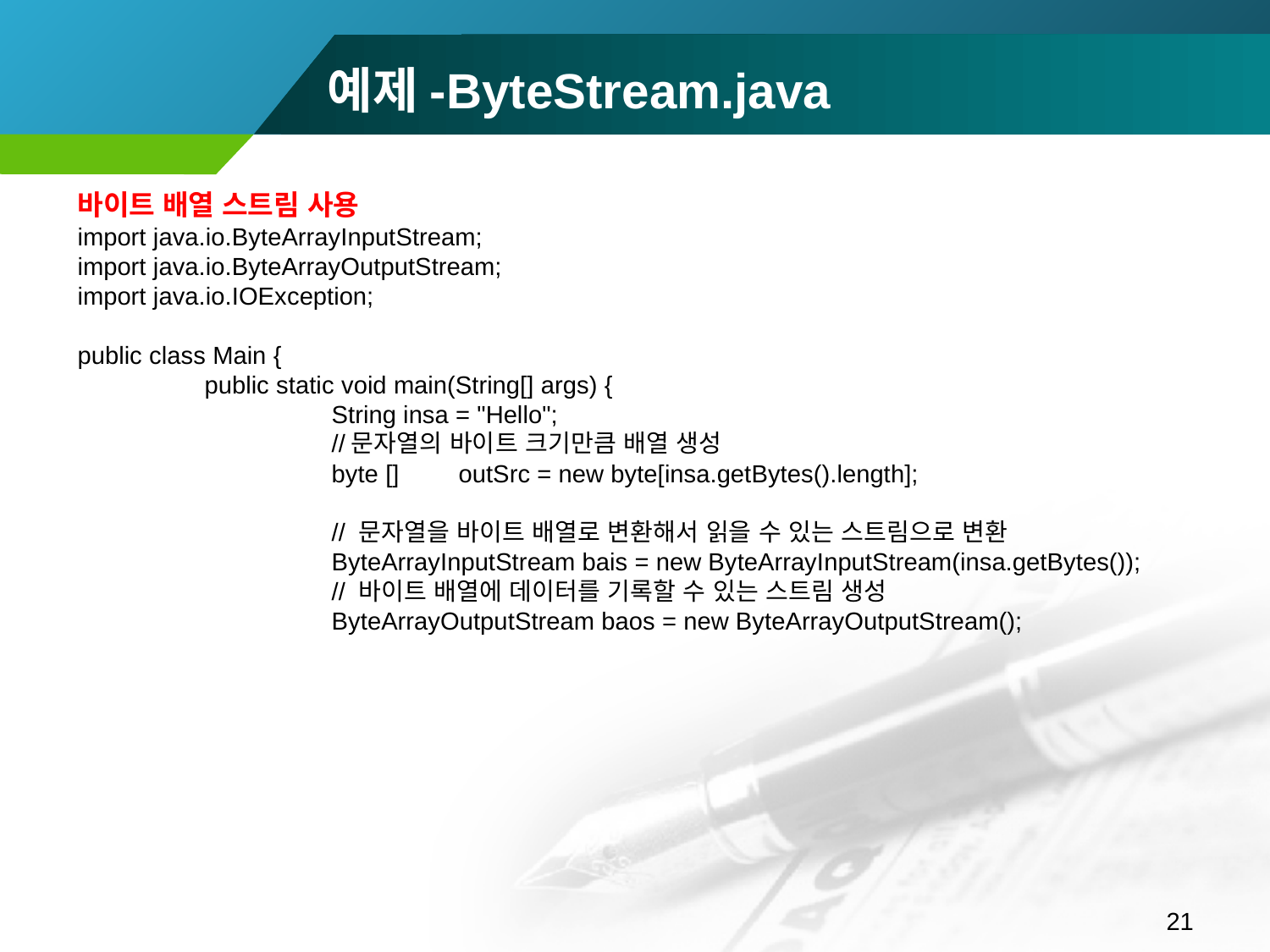

예제-ByteStream.java
바이트 배열 스트림 사용
import java.io.ByteArrayInputStream;
import java.io.ByteArrayOutputStream;
import java.io.IOException;

public class Main {
	public static void main(String[] args) {
		String insa = "Hello";
		//문자열의 바이트 크기만큼 배열 생성
		byte []	outSrc = new byte[insa.getBytes().length];

		// 문자열을 바이트 배열로 변환해서 읽을 수 있는 스트림으로 변환
		ByteArrayInputStream bais = new ByteArrayInputStream(insa.getBytes());
		// 바이트 배열에 데이터를 기록할 수 있는 스트림 생성
		ByteArrayOutputStream baos = new ByteArrayOutputStream();

21